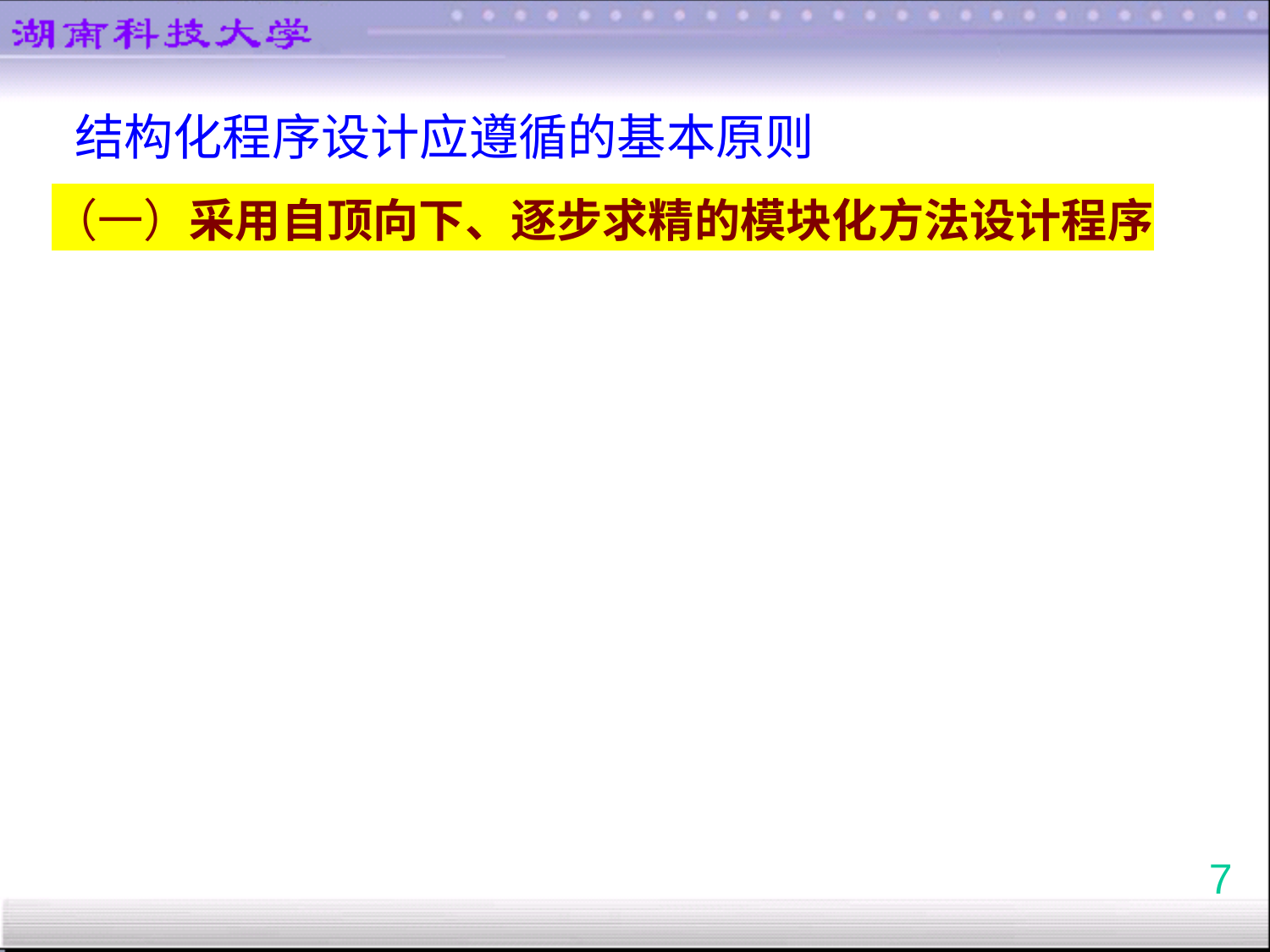

结构化程序设计应遵循的基本原则
（一）采用自顶向下、逐步求精的模块化方法设计程序
7